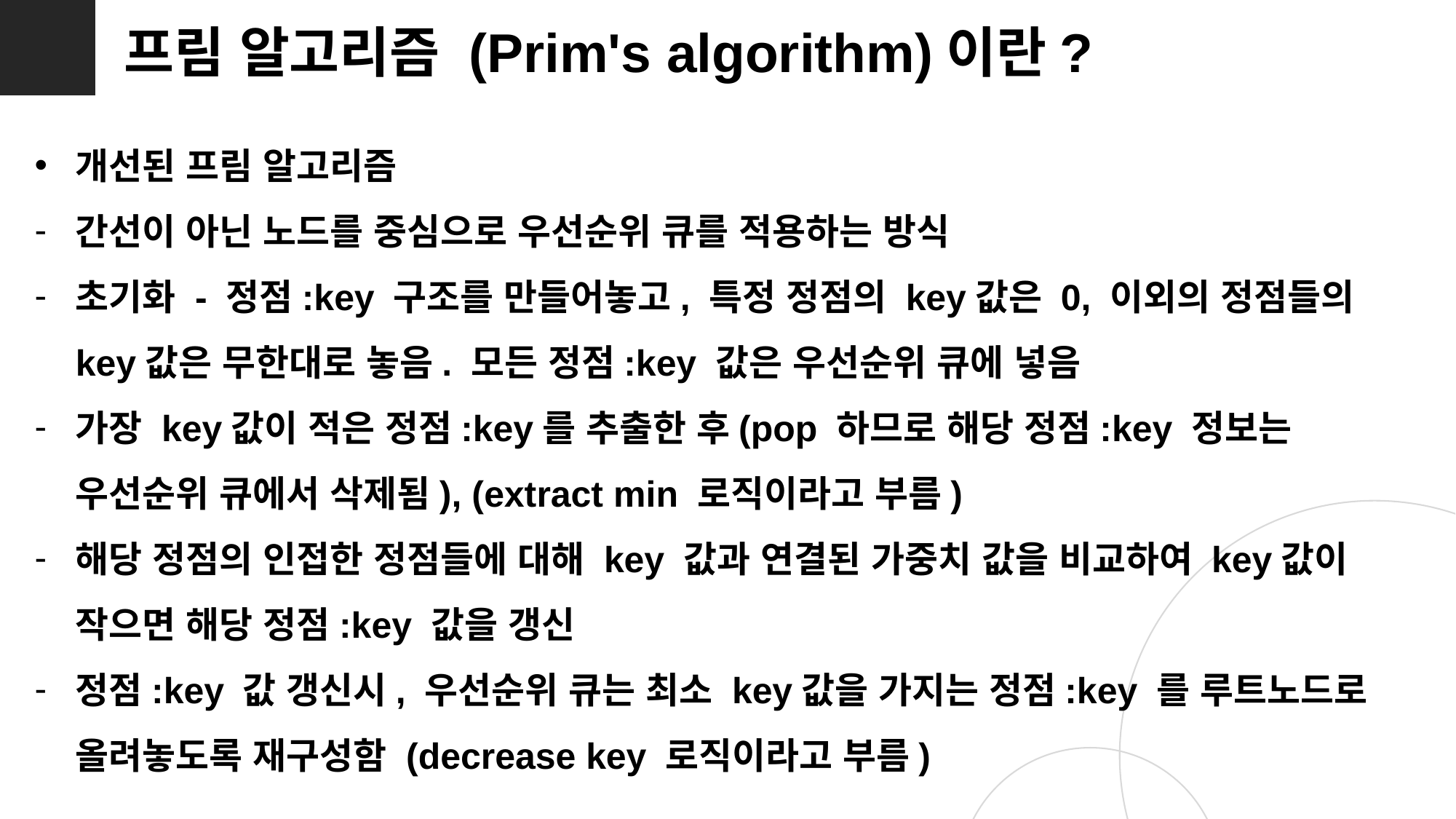

프림 알고리즘 (Prim's algorithm)이란?
개선된 프림 알고리즘
간선이 아닌 노드를 중심으로 우선순위 큐를 적용하는 방식
초기화 - 정점:key 구조를 만들어놓고, 특정 정점의 key값은 0, 이외의 정점들의 key값은 무한대로 놓음. 모든 정점:key 값은 우선순위 큐에 넣음
가장 key값이 적은 정점:key를 추출한 후(pop 하므로 해당 정점:key 정보는 우선순위 큐에서 삭제됨), (extract min 로직이라고 부름)
해당 정점의 인접한 정점들에 대해 key 값과 연결된 가중치 값을 비교하여 key값이 작으면 해당 정점:key 값을 갱신
정점:key 값 갱신시, 우선순위 큐는 최소 key값을 가지는 정점:key 를 루트노드로 올려놓도록 재구성함 (decrease key 로직이라고 부름)